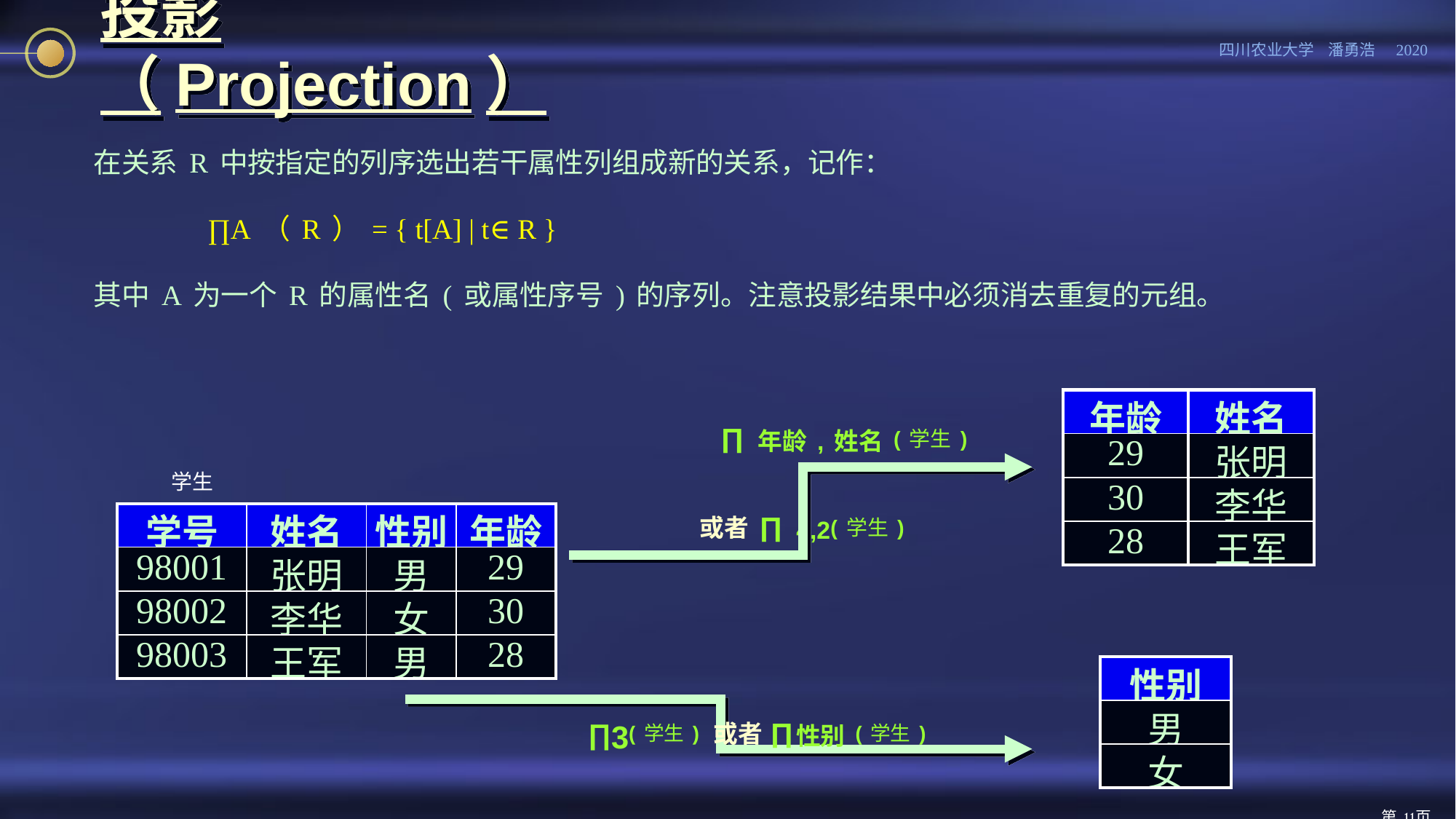

# 投影（Projection）
在关系R中按指定的列序选出若干属性列组成新的关系，记作：
                ∏A（R）= { t[A] | t∈R }
其中A为一个R的属性名(或属性序号)的序列。注意投影结果中必须消去重复的元组。
∏年龄,姓名(学生)
| 年龄 | 姓名 |
| --- | --- |
| 29 | 张明 |
| 30 | 李华 |
| 28 | 王军 |
学生
或者 ∏4,2(学生)
| 学号 | 姓名 | 性别 | 年龄 |
| --- | --- | --- | --- |
| 98001 | 张明 | 男 | 29 |
| 98002 | 李华 | 女 | 30 |
| 98003 | 王军 | 男 | 28 |
| 性别 |
| --- |
| 男 |
| 女 |
∏3(学生) 或者 ∏性别(学生)